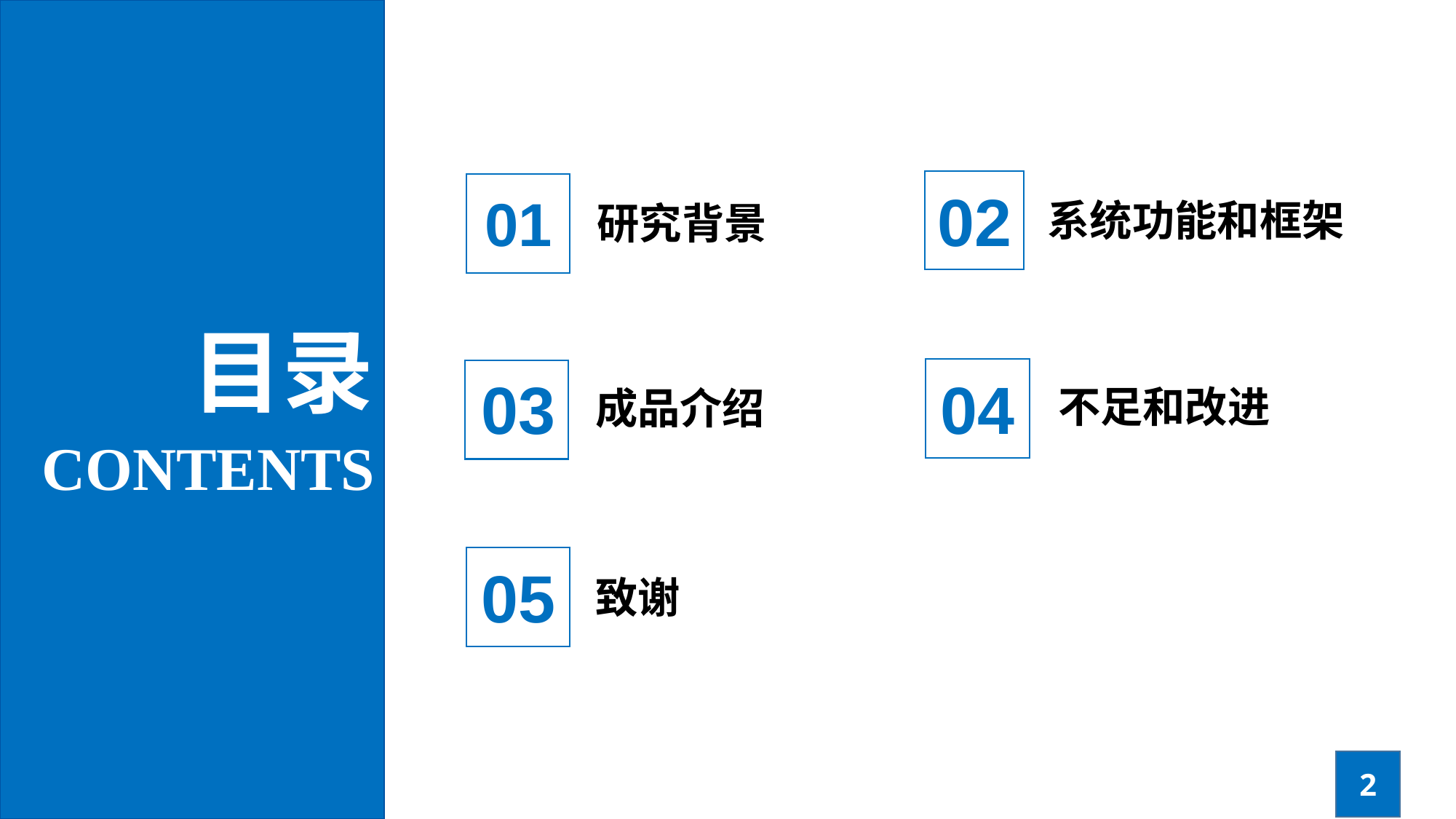

02
系统功能和框架

01
研究背景

目录

04
不足和改进

03
成品介绍
CONTENTS

05
致谢

2